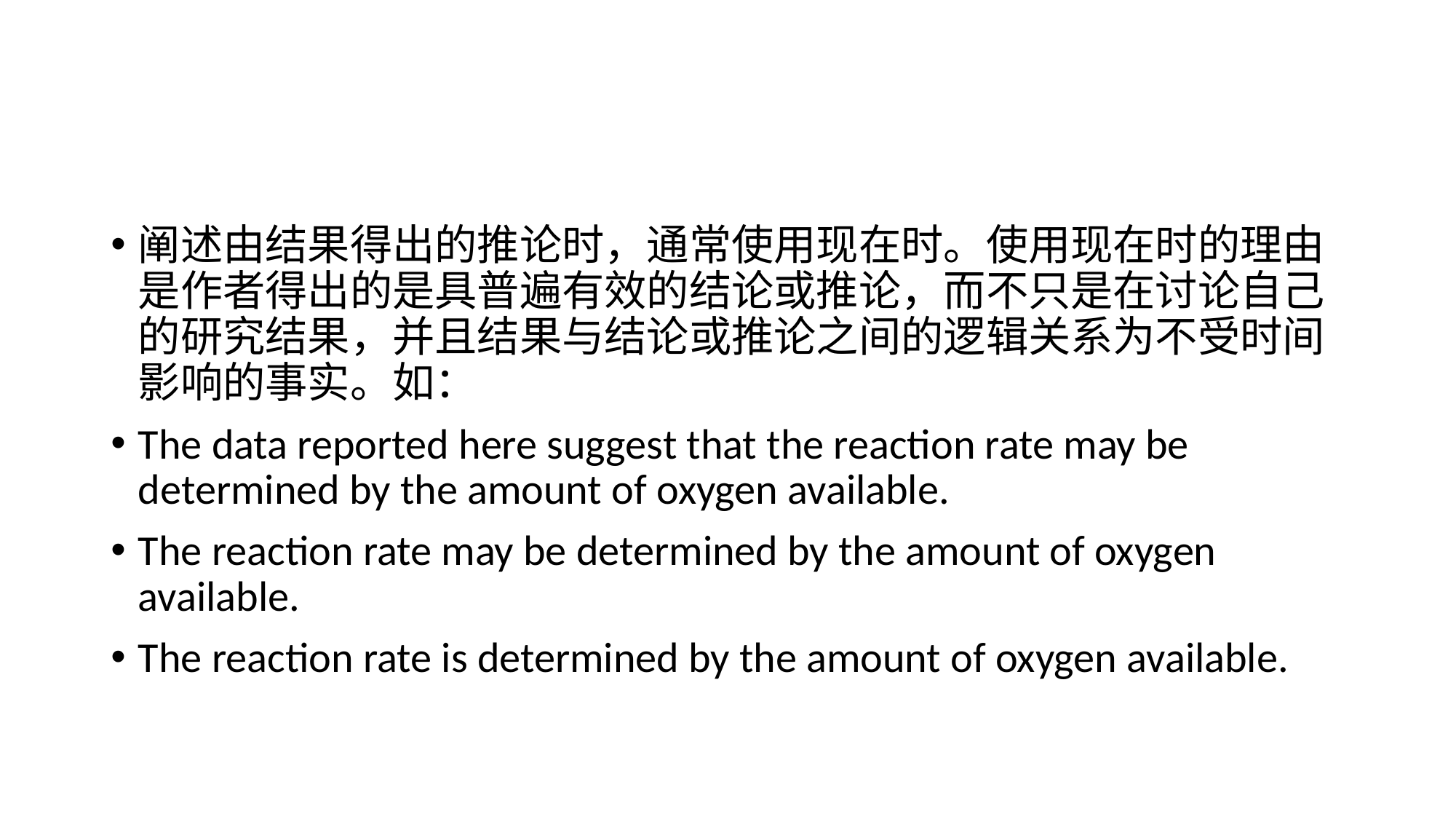

#
阐述由结果得出的推论时，通常使用现在时。使用现在时的理由是作者得出的是具普遍有效的结论或推论，而不只是在讨论自己的研究结果，并且结果与结论或推论之间的逻辑关系为不受时间影响的事实。如：
The data reported here suggest that the reaction rate may be determined by the amount of oxygen available.
The reaction rate may be determined by the amount of oxygen available.
The reaction rate is determined by the amount of oxygen available.